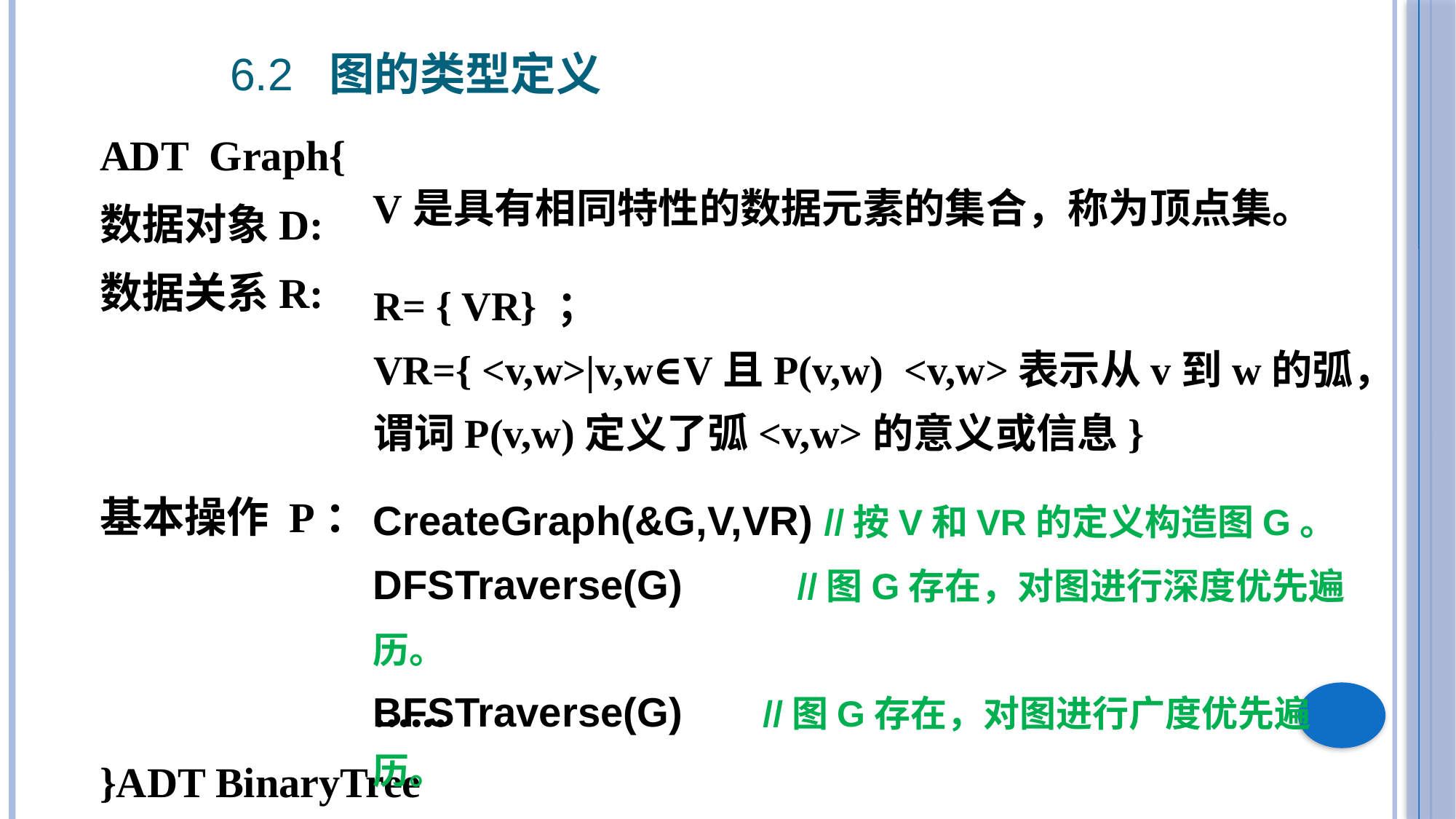

6.2  图的类型定义
ADT  Graph{
数据对象D:
数据关系R:

基本操作 P：

                          ......
}ADT BinaryTree
V是具有相同特性的数据元素的集合，称为顶点集。
R= { VR} ；
VR={ <v,w>|v,w∈V且P(v,w)  <v,w>表示从v到w的弧，谓词P(v,w)定义了弧<v,w>的意义或信息}
CreateGraph(&G,V,VR) //按V和VR的定义构造图G。
DFSTraverse(G)          //图G存在，对图进行深度优先遍历。
BFSTraverse(G)       //图G存在，对图进行广度优先遍历。